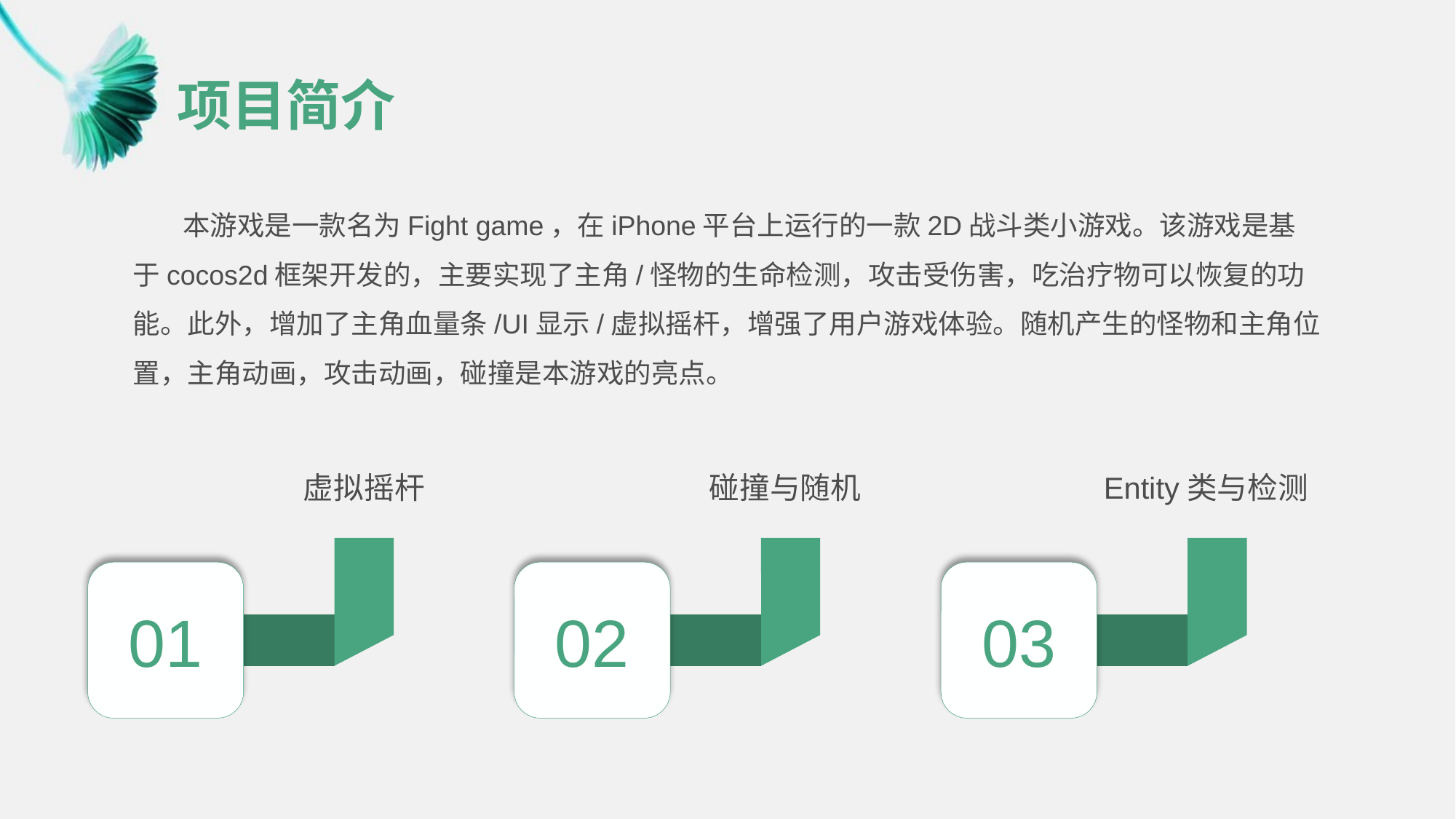

# 项目简介
       本游戏是一款名为Fight game，在iPhone平台上运行的一款2D战斗类小游戏。该游戏是基于cocos2d框架开发的，主要实现了主角/怪物的生命检测，攻击受伤害，吃治疗物可以恢复的功能。此外，增加了主角血量条/UI显示/虚拟摇杆，增强了用户游戏体验。随机产生的怪物和主角位置，主角动画，攻击动画，碰撞是本游戏的亮点。

虚拟摇杆
碰撞与随机
Entity类与检测

01
02
03